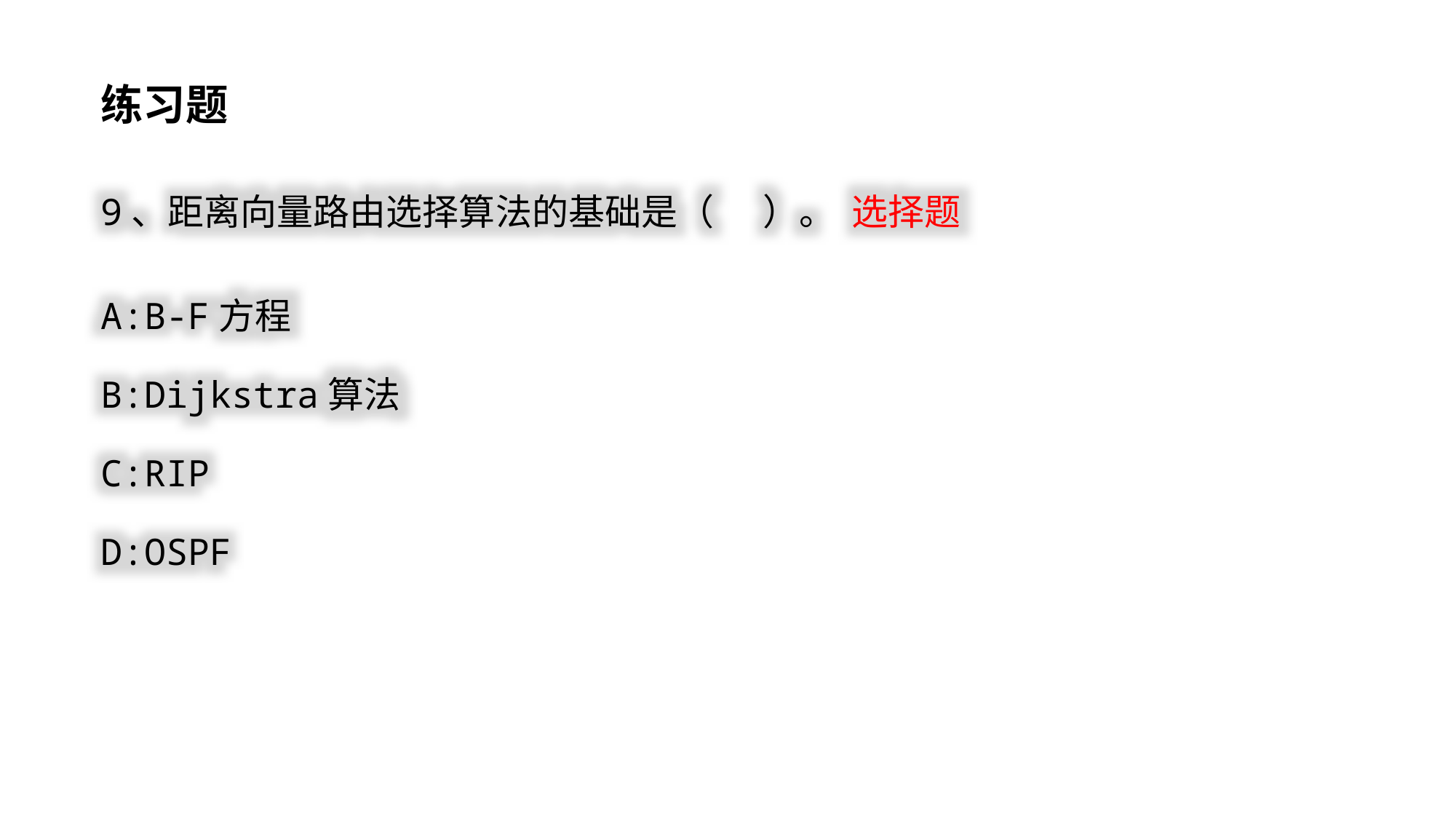

练习题
9、距离向量路由选择算法的基础是（      ）。  选择题

A:B-F方程

B:Dijkstra算法

C:RIP

D:OSPF